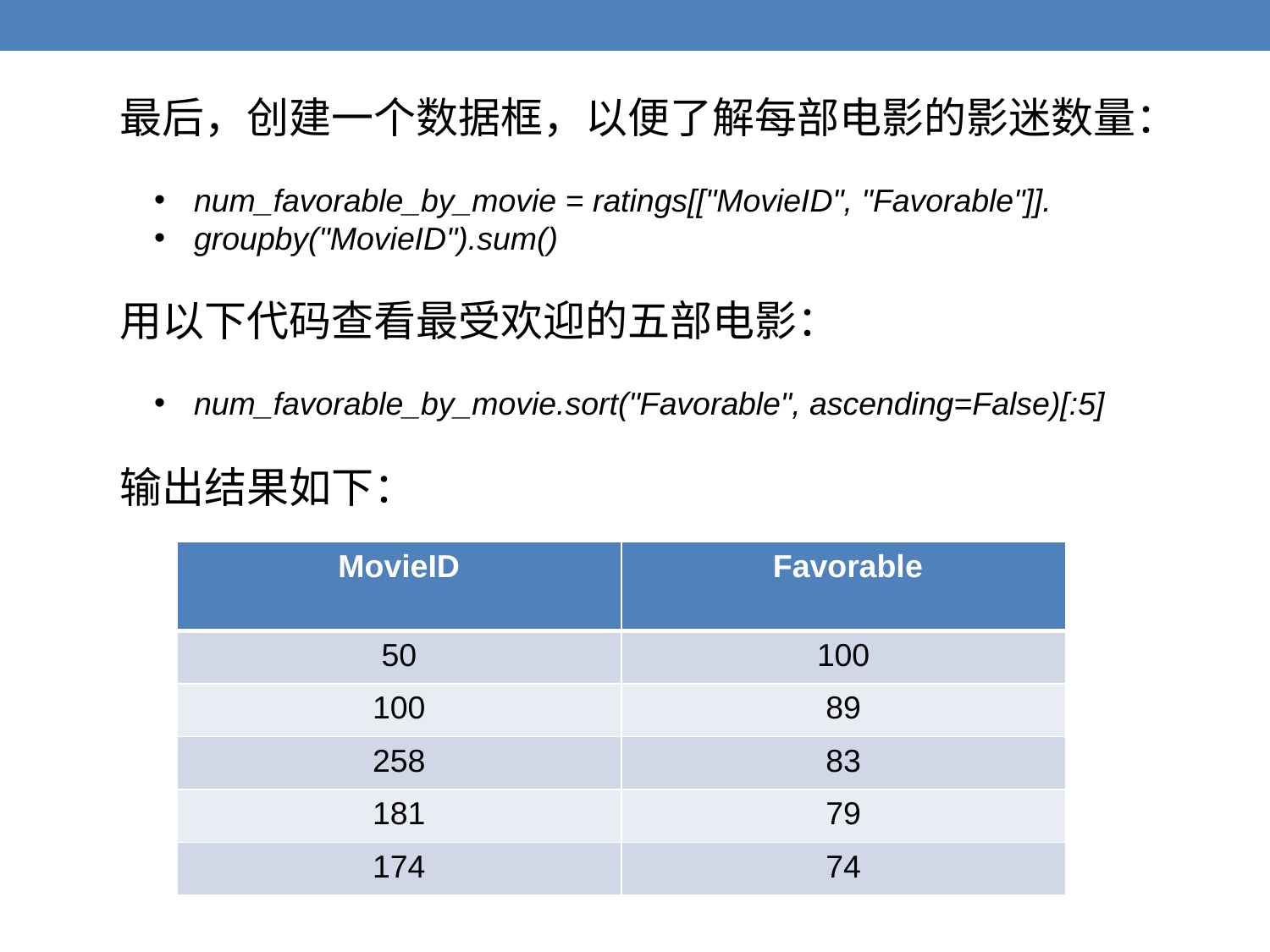

最后，创建一个数据框，以便了解每部电影的影迷数量：

num_favorable_by_movie = ratings[["MovieID", "Favorable"]].
groupby("MovieID").sum()

  用以下代码查看最受欢迎的五部电影：

num_favorable_by_movie.sort("Favorable", ascending=False)[:5]
  输出结果如下：
| MovieID | Favorable |
| --- | --- |
| 50 | 100 |
| 100 | 89 |
| 258 | 83 |
| 181 | 79 |
| 174 | 74 |